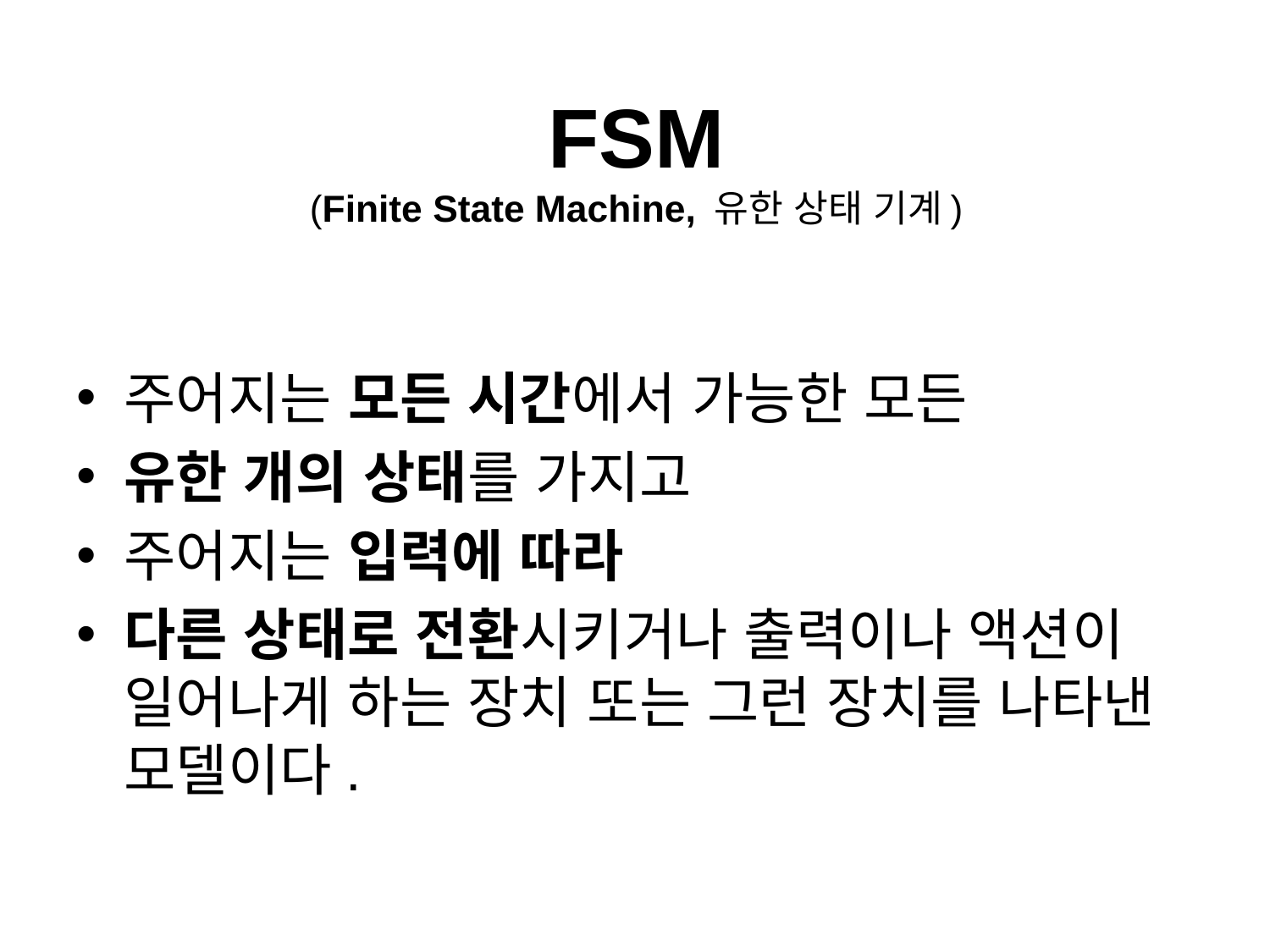

# FSM (Finite State Machine, 유한 상태 기계)
주어지는 모든 시간에서 가능한 모든
유한 개의 상태를 가지고
주어지는 입력에 따라
다른 상태로 전환시키거나 출력이나 액션이 일어나게 하는 장치 또는 그런 장치를 나타낸 모델이다.